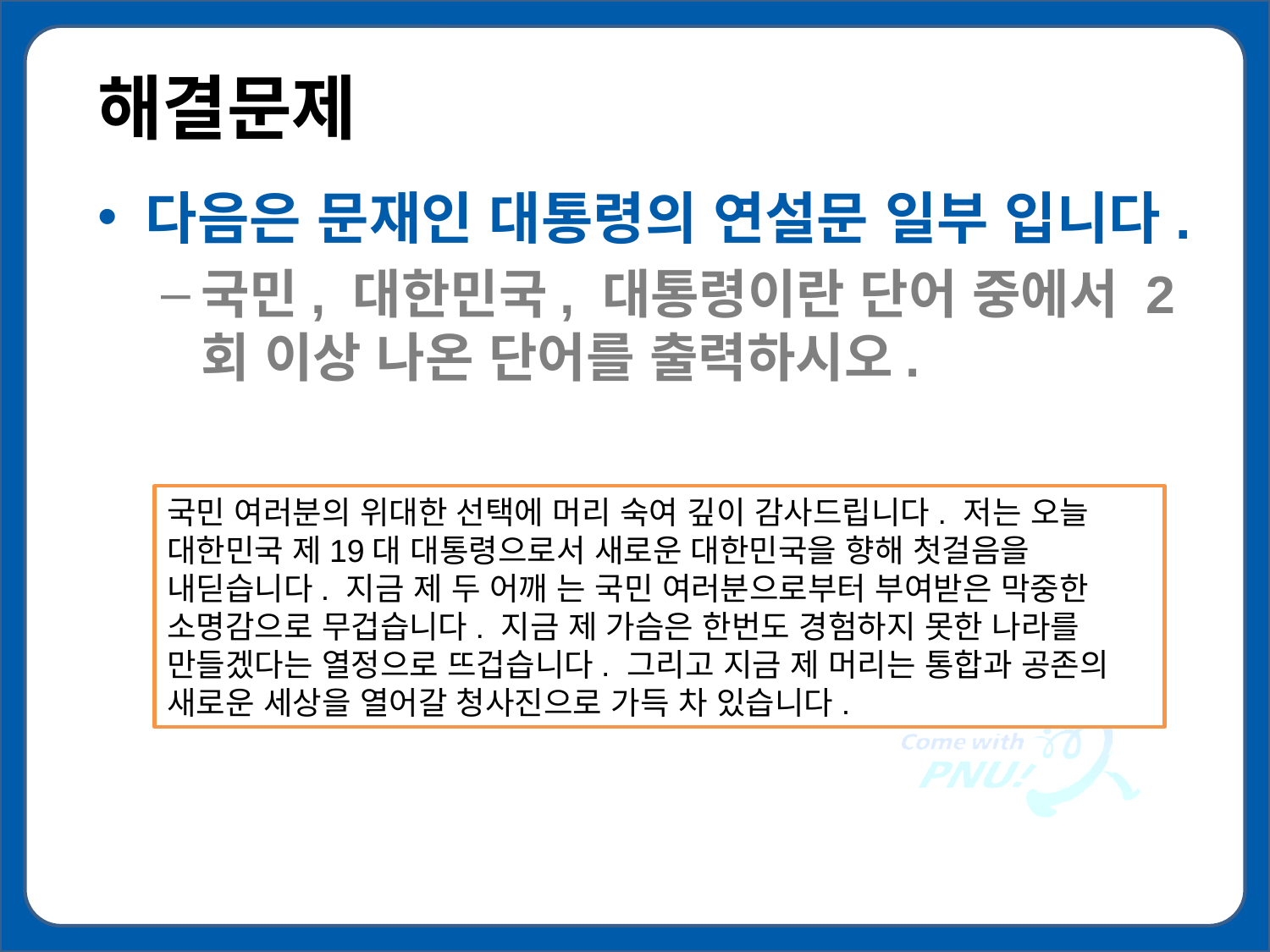

# 해결문제
다음은 문재인 대통령의 연설문 일부 입니다.
국민, 대한민국, 대통령이란 단어 중에서 2회 이상 나온 단어를 출력하시오.
국민 여러분의 위대한 선택에 머리 숙여 깊이 감사드립니다. 저는 오늘 대한민국 제19대 대통령으로서 새로운 대한민국을 향해 첫걸음을 내딛습니다. 지금 제 두 어깨 는 국민 여러분으로부터 부여받은 막중한 소명감으로 무겁습니다. 지금 제 가슴은 한번도 경험하지 못한 나라를 만들겠다는 열정으로 뜨겁습니다. 그리고 지금 제 머리는 통합과 공존의 새로운 세상을 열어갈 청사진으로 가득 차 있습니다.